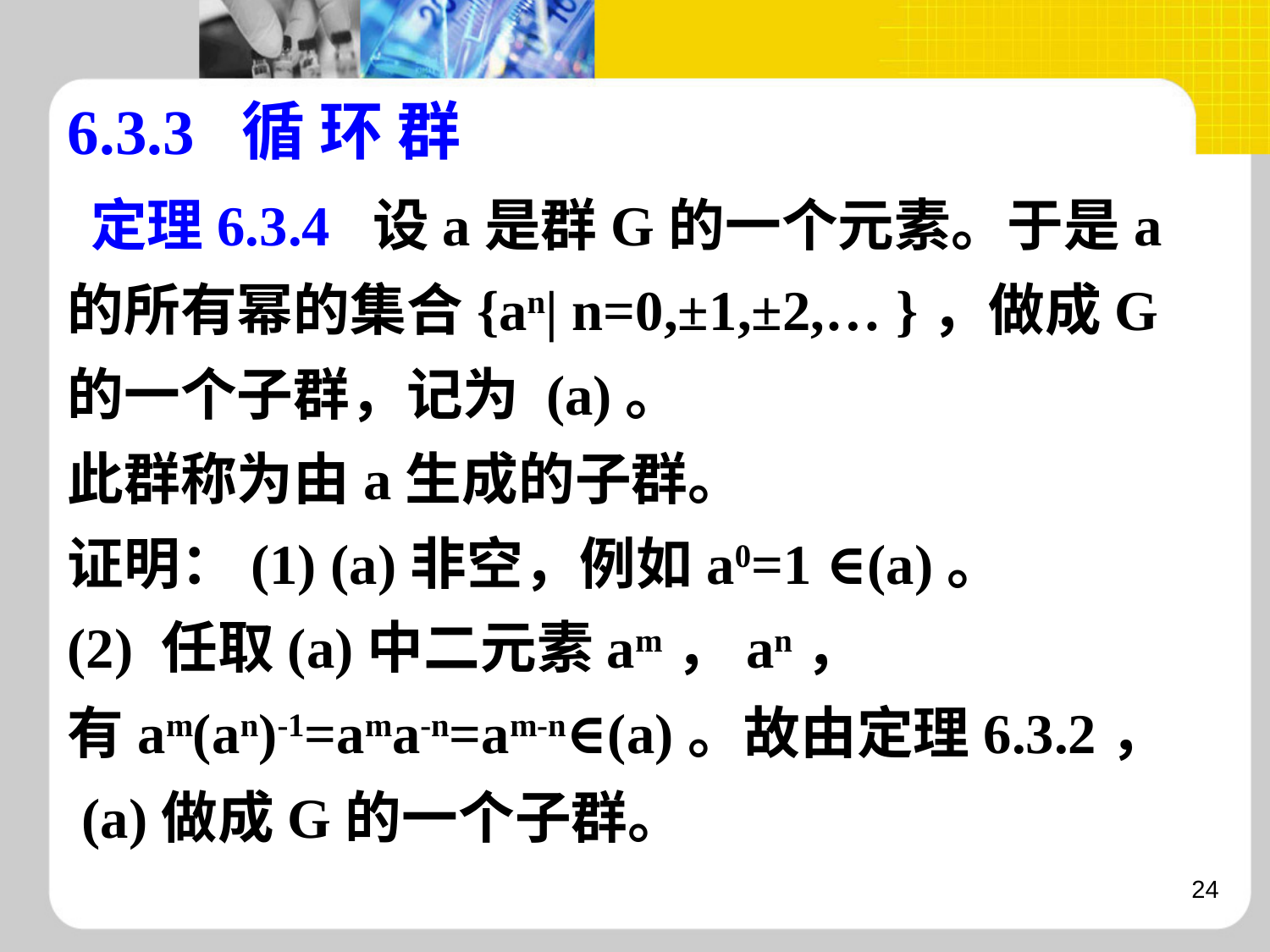

# 6.3.3  循 环 群
 定理6.3.4  设a是群G的一个元素。于是a的所有幂的集合{an| n=0,±1,±2,… }，做成G的一个子群，记为 (a)。
此群称为由a生成的子群。
证明：(1) (a)非空，例如a0=1 ∈(a)。
(2) 任取(a)中二元素am，an，
有am(an)-1=ama-n=am-n∈(a)。故由定理6.3.2，
 (a)做成G的一个子群。
24